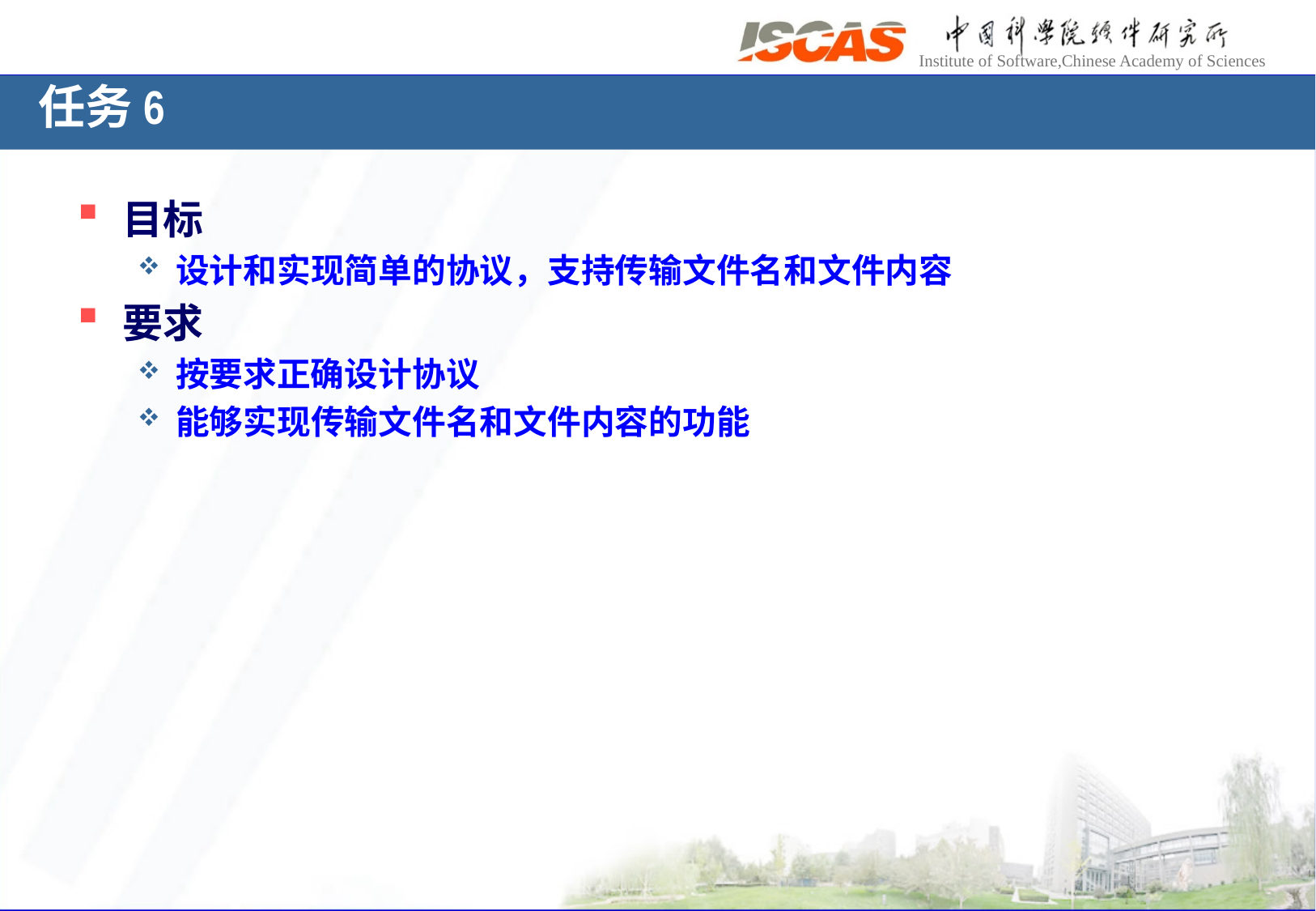

# 任务6
目标
设计和实现简单的协议，支持传输文件名和文件内容
要求
按要求正确设计协议
能够实现传输文件名和文件内容的功能